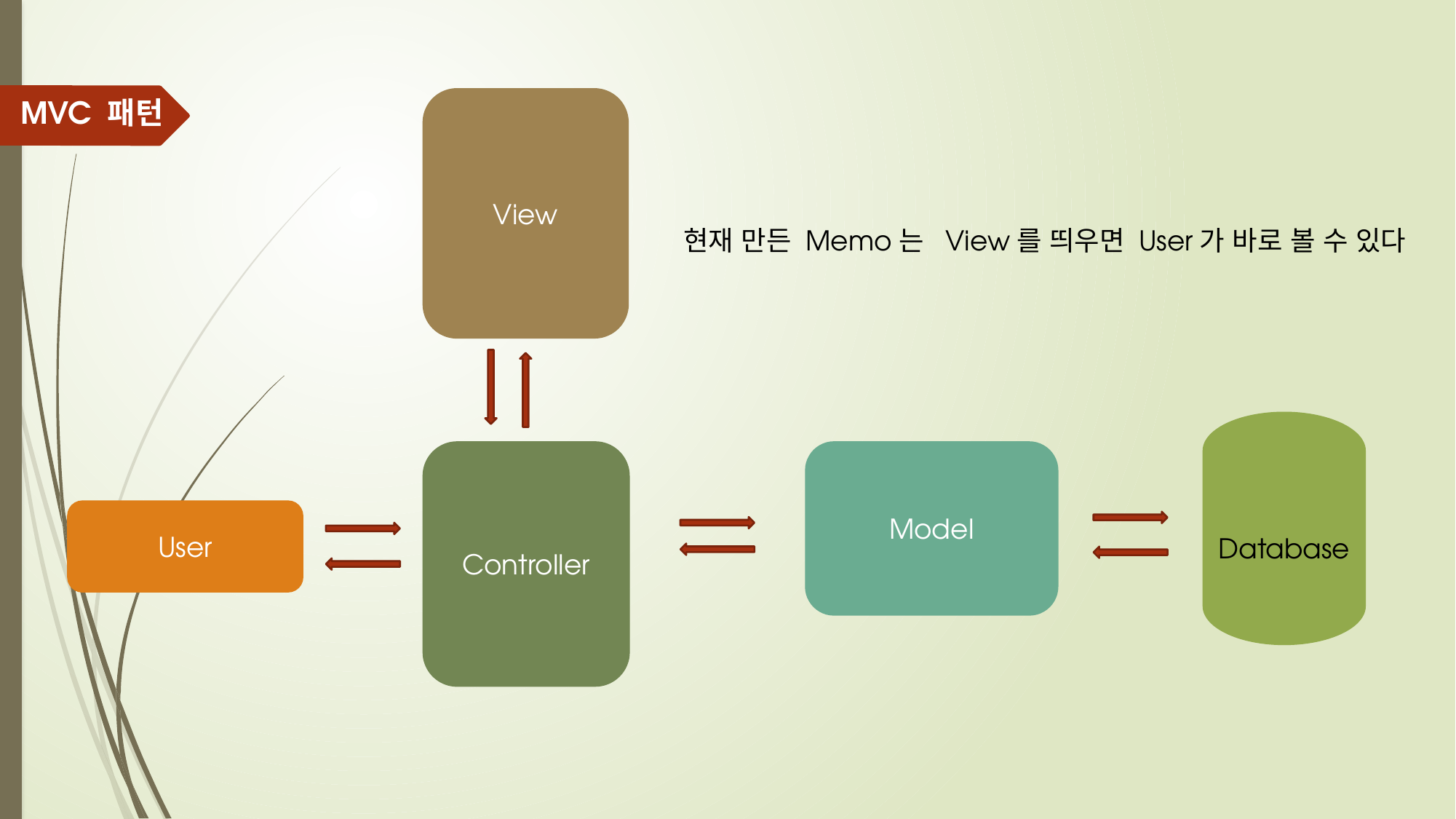

MVC 패턴
View
현재 만든 Memo는  View를 띄우면 User가 바로 볼 수 있다

Database
Controller
Model
User